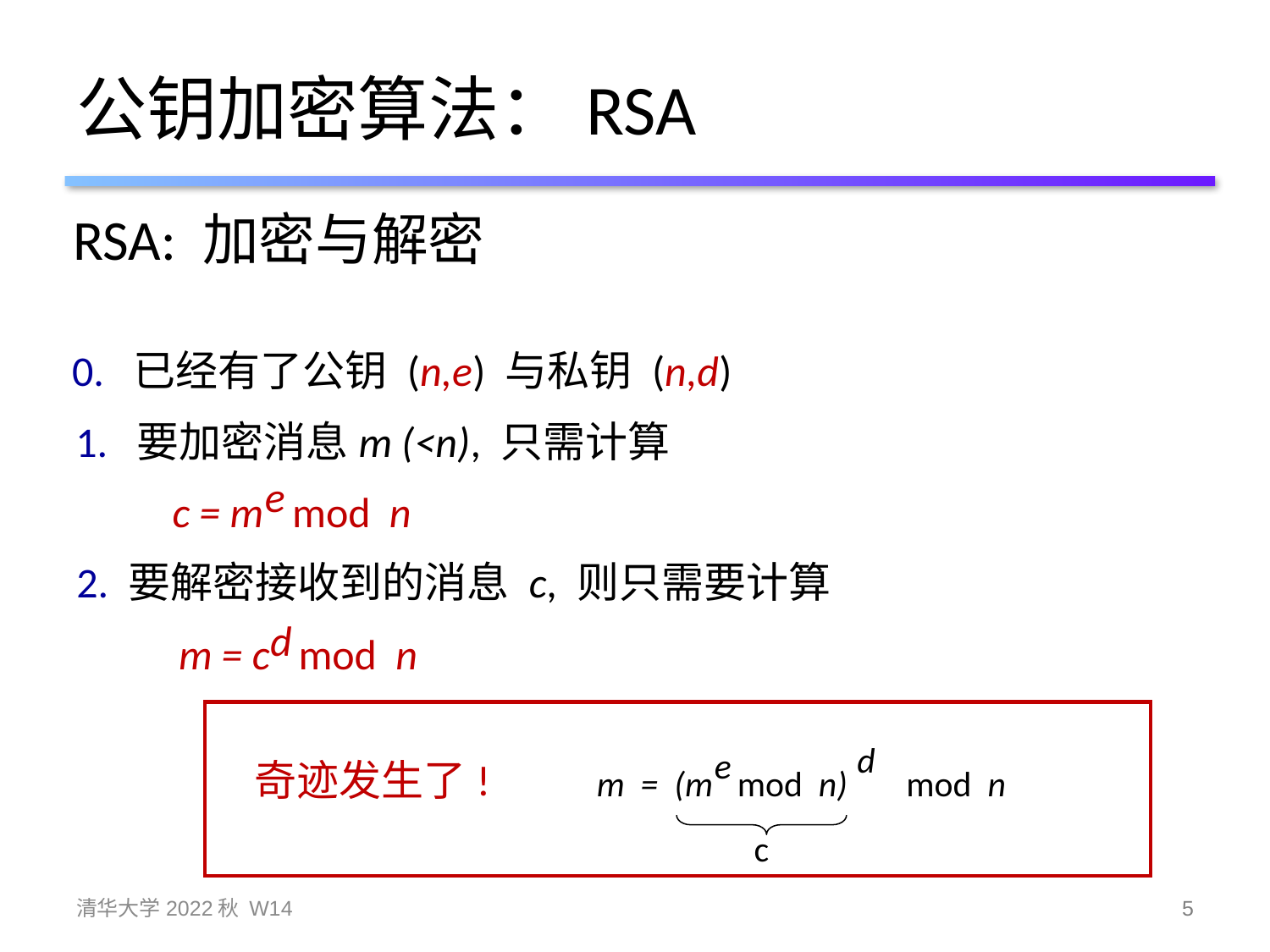

# 公钥加密算法：RSA
RSA: 加密与解密
0.  已经有了公钥 (n,e) 与私钥 (n,d)
1.  要加密消息m (<n), 只需计算

e
c = m   mod  n
2. 要解密接收到的消息 c, 则只需要计算
d
m = c   mod  n

d
e
m  =  (m   mod  n)
 mod  n

奇迹发生了!
c
清华大学2022秋 W14
5